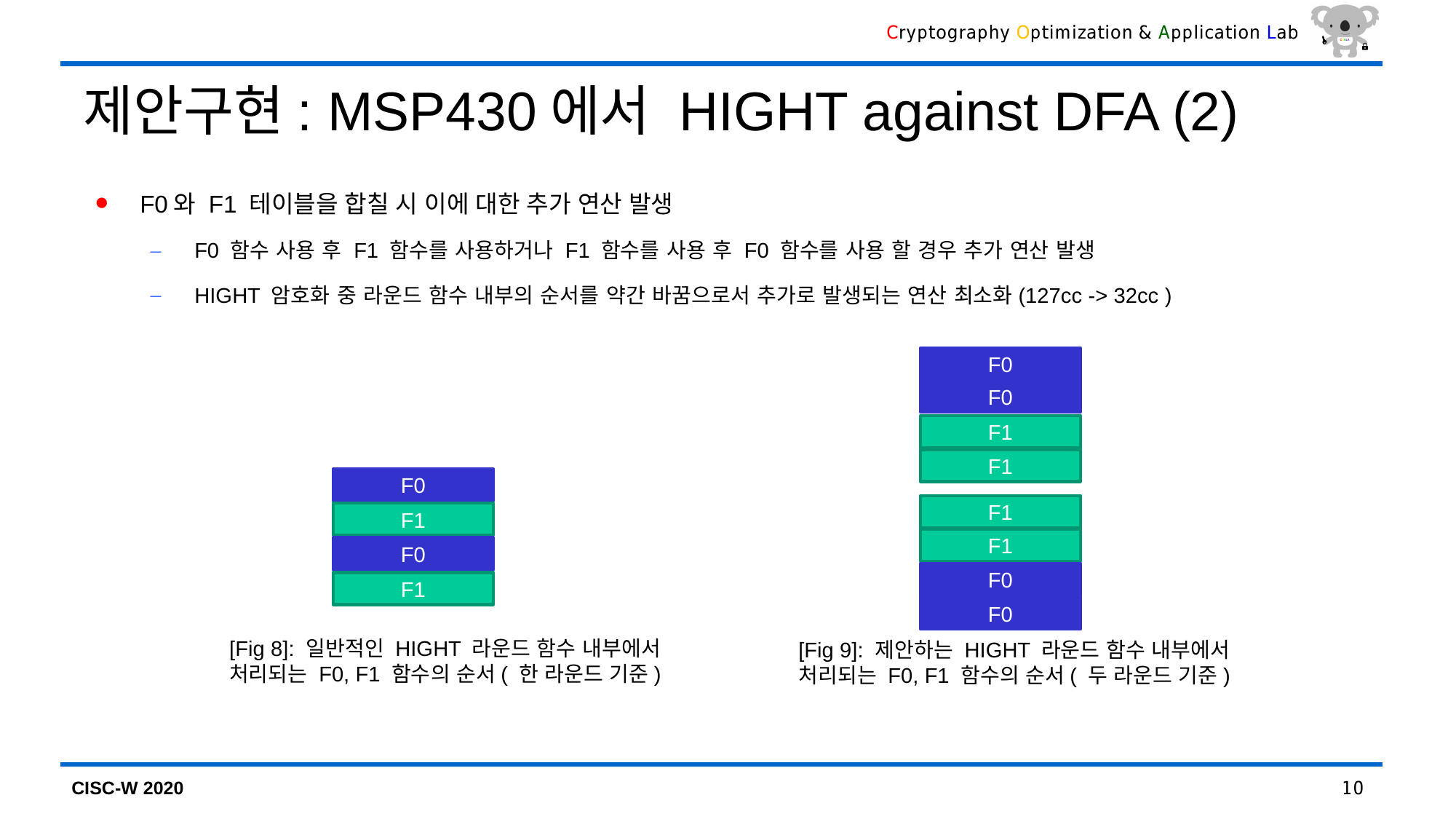

# 제안구현: MSP430에서 HIGHT against DFA (2)
F0와 F1 테이블을 합칠 시 이에 대한 추가 연산 발생
F0 함수 사용 후 F1 함수를 사용하거나 F1 함수를 사용 후 F0 함수를 사용 할 경우 추가 연산 발생
HIGHT 암호화 중 라운드 함수 내부의 순서를 약간 바꿈으로서 추가로 발생되는 연산 최소화(127cc -> 32cc )

F0
F0
F1
F1
F0
F1
F1
F1
F0
F0
F1
F0
[Fig 8]: 일반적인 HIGHT 라운드 함수 내부에서 처리되는 F0, F1 함수의 순서( 한 라운드 기준)
[Fig 9]: 제안하는 HIGHT 라운드 함수 내부에서 처리되는 F0, F1 함수의 순서( 두 라운드 기준)